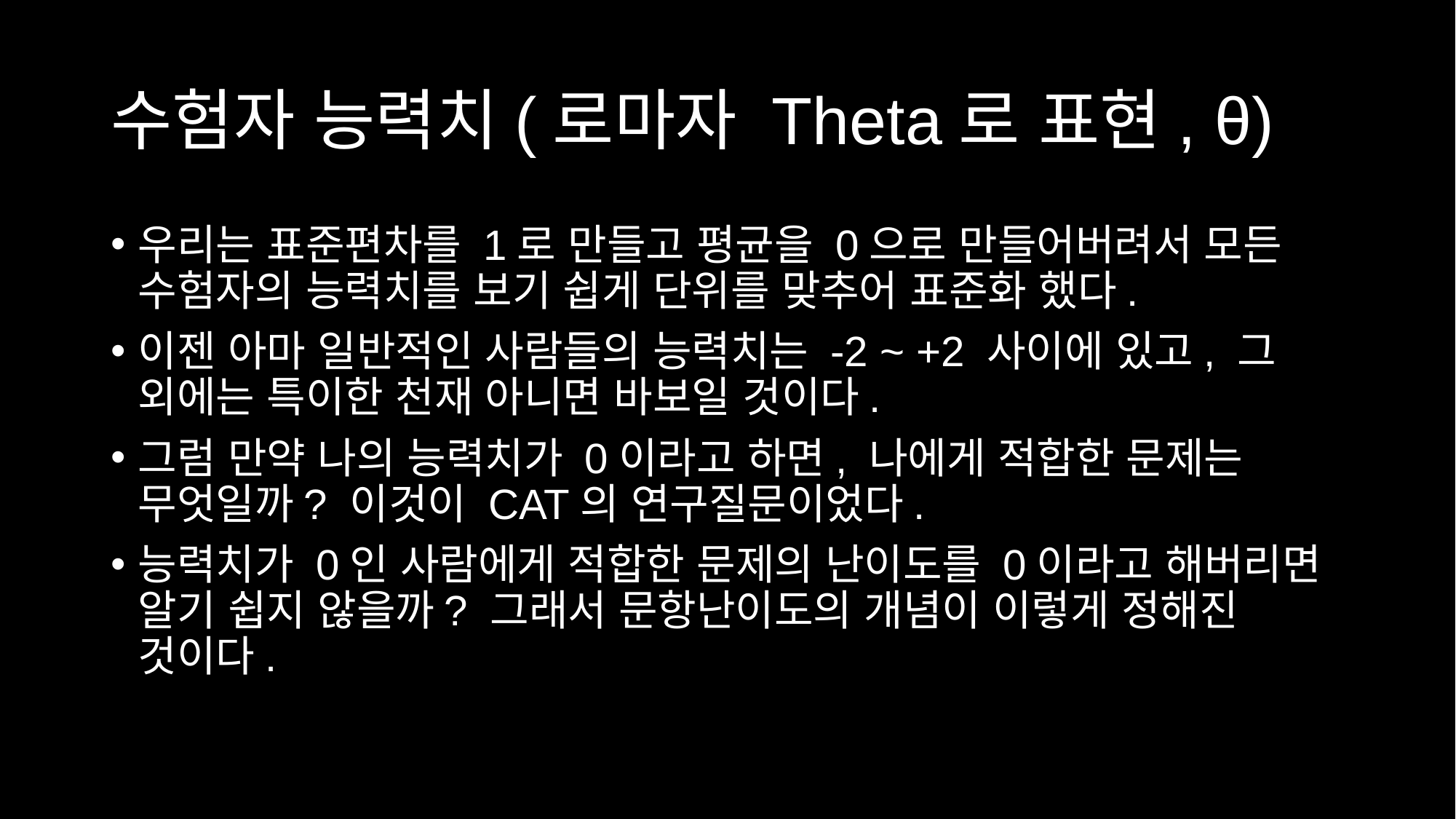

# 수험자 능력치(로마자 Theta로 표현, θ)
우리는 표준편차를 1로 만들고 평균을 0으로 만들어버려서 모든 수험자의 능력치를 보기 쉽게 단위를 맞추어 표준화 했다.
이젠 아마 일반적인 사람들의 능력치는 -2 ~ +2 사이에 있고, 그 외에는 특이한 천재 아니면 바보일 것이다.
그럼 만약 나의 능력치가 0이라고 하면, 나에게 적합한 문제는 무엇일까? 이것이 CAT의 연구질문이었다.
능력치가 0인 사람에게 적합한 문제의 난이도를 0이라고 해버리면 알기 쉽지 않을까? 그래서 문항난이도의 개념이 이렇게 정해진 것이다.